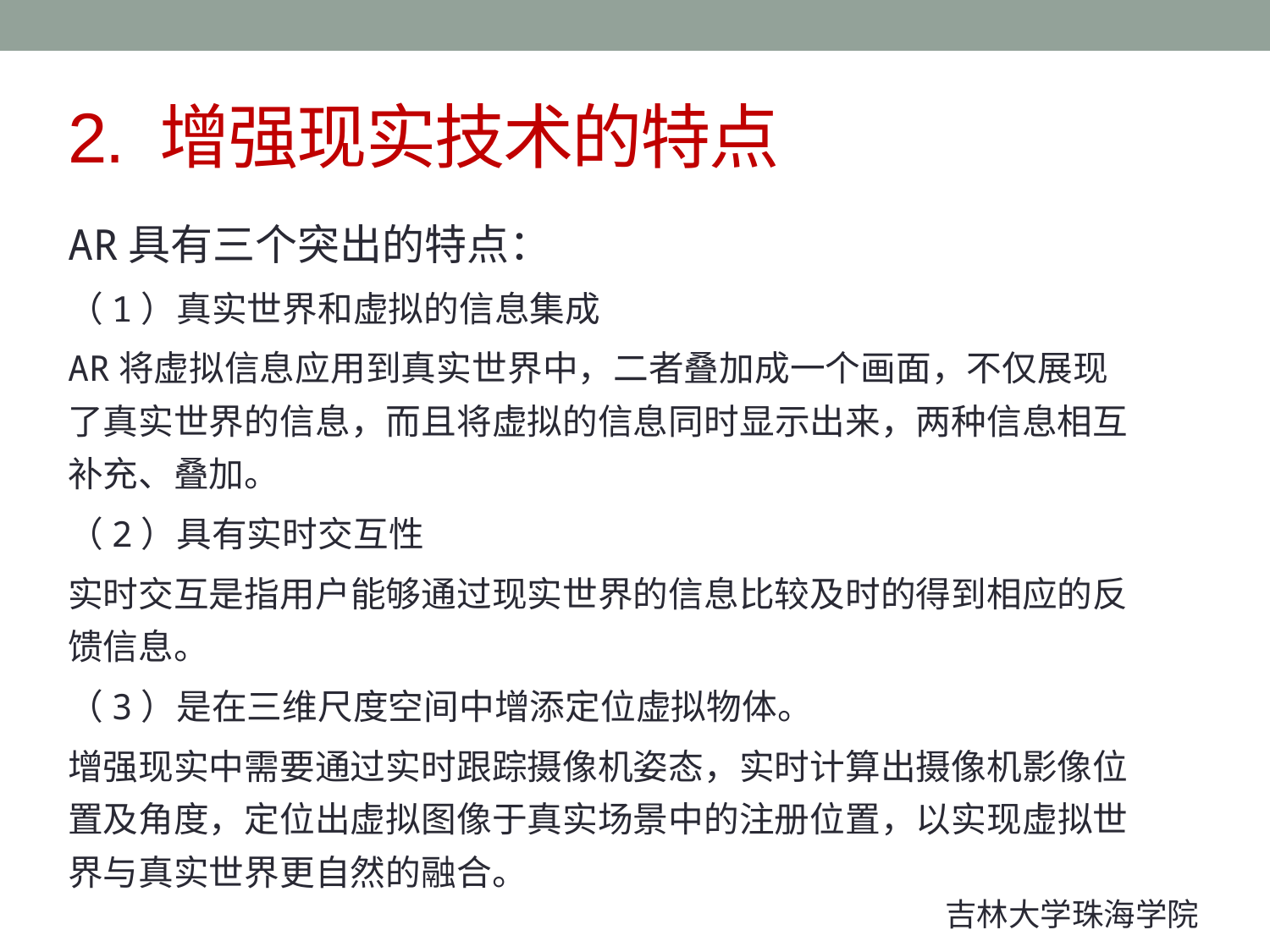

# 2. 增强现实技术的特点
AR具有三个突出的特点：
（1）真实世界和虚拟的信息集成
AR将虚拟信息应用到真实世界中，二者叠加成一个画面，不仅展现了真实世界的信息，而且将虚拟的信息同时显示出来，两种信息相互补充、叠加。
（2）具有实时交互性
实时交互是指用户能够通过现实世界的信息比较及时的得到相应的反馈信息。
（3）是在三维尺度空间中增添定位虚拟物体。
增强现实中需要通过实时跟踪摄像机姿态，实时计算出摄像机影像位置及角度，定位出虚拟图像于真实场景中的注册位置，以实现虚拟世界与真实世界更自然的融合。